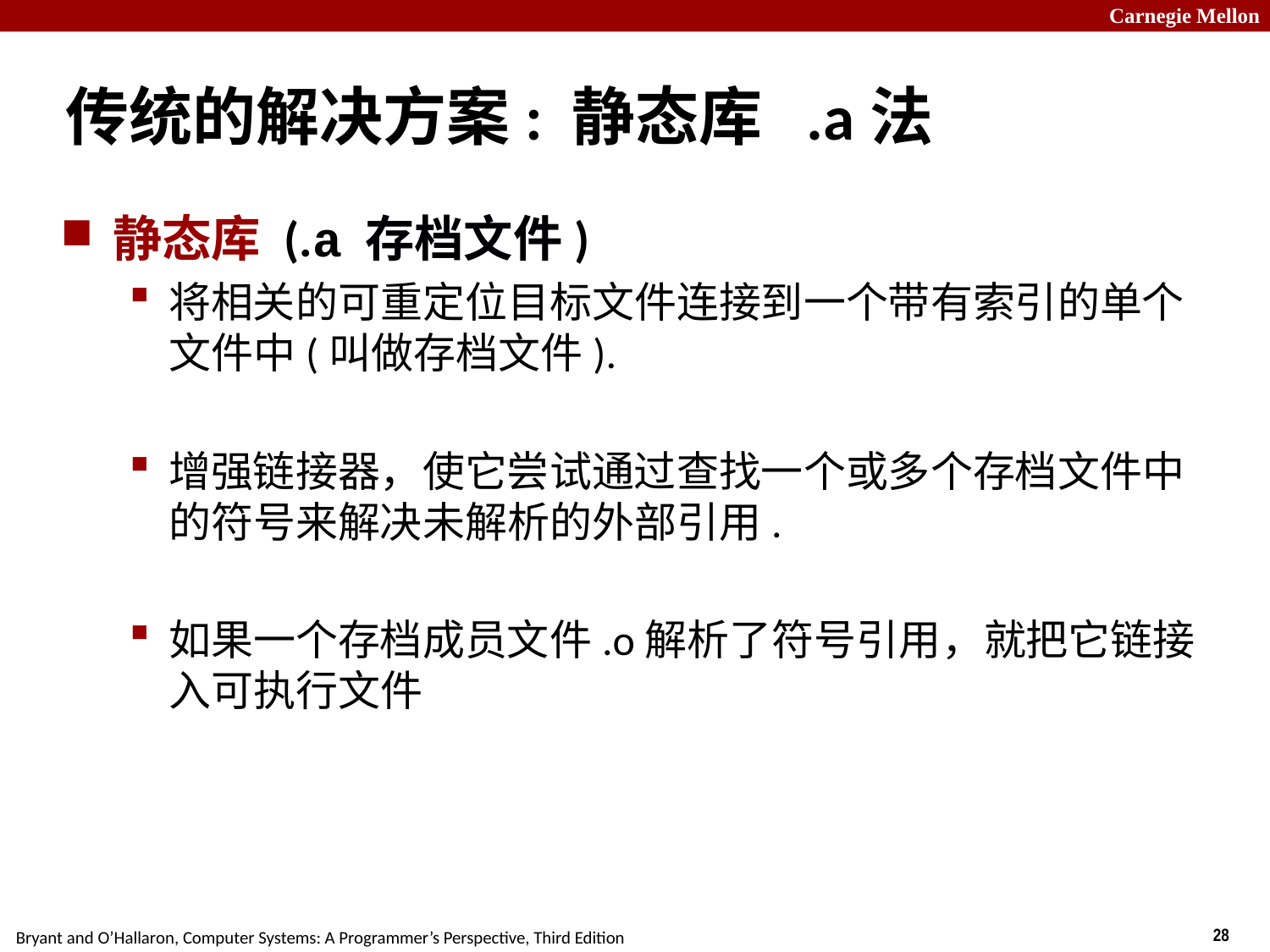

传统的解决方案: 静态库  .a法
静态库 (.a 存档文件)
将相关的可重定位目标文件连接到一个带有索引的单个文件中(叫做存档文件).

增强链接器，使它尝试通过查找一个或多个存档文件中的符号来解决未解析的外部引用.

如果一个存档成员文件.o解析了符号引用，就把它链接入可执行文件